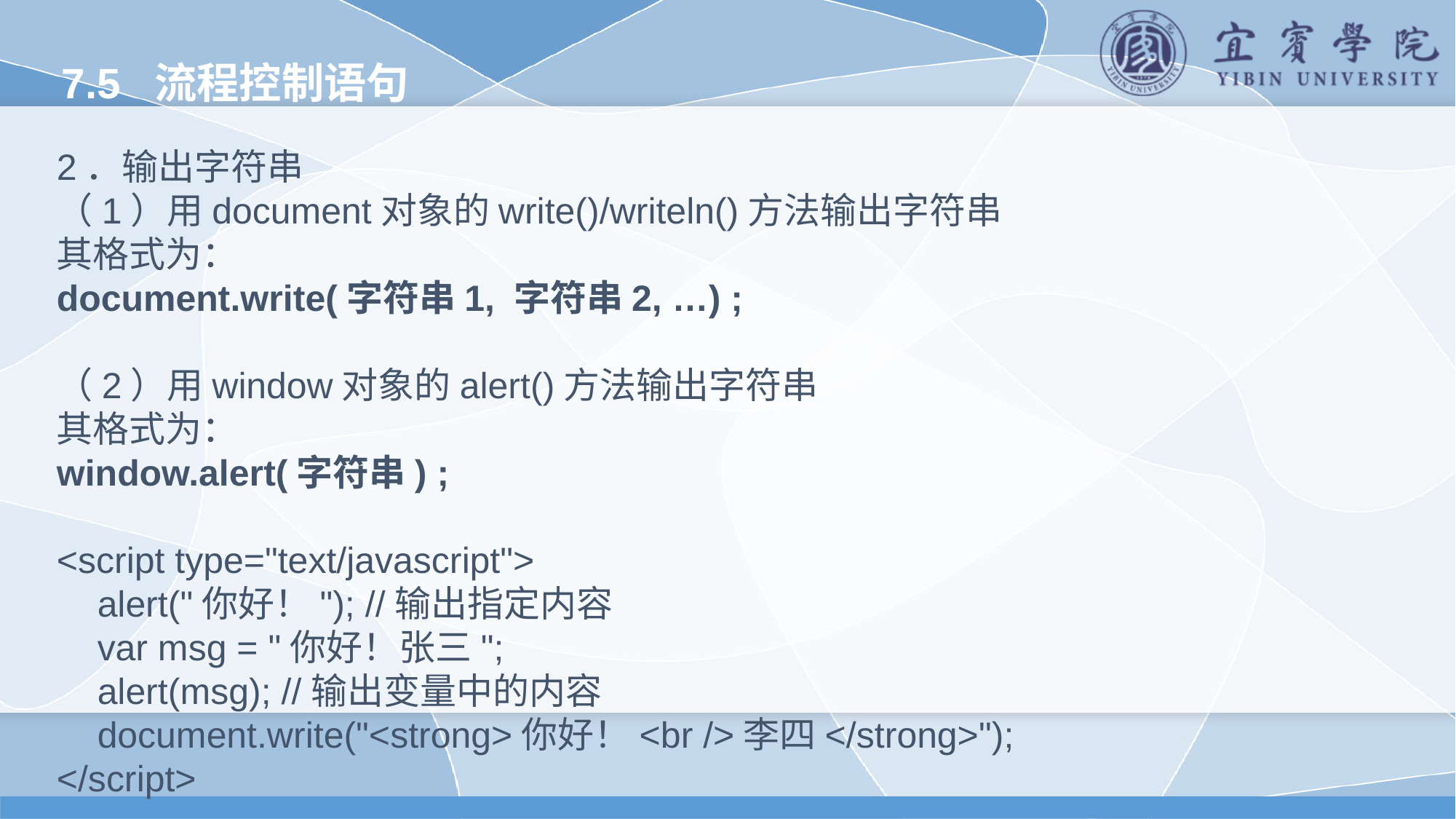

7.5  流程控制语句
2．输出字符串
（1）用document对象的write()/writeln()方法输出字符串
其格式为：
document.write(字符串1, 字符串2, …) ;

（2）用window对象的alert()方法输出字符串
其格式为：
window.alert(字符串) ;

<script type="text/javascript">
    alert("你好！"); //输出指定内容
    var msg = "你好！张三";
    alert(msg); //输出变量中的内容
    document.write("<strong>你好！<br />李四</strong>");
</script>